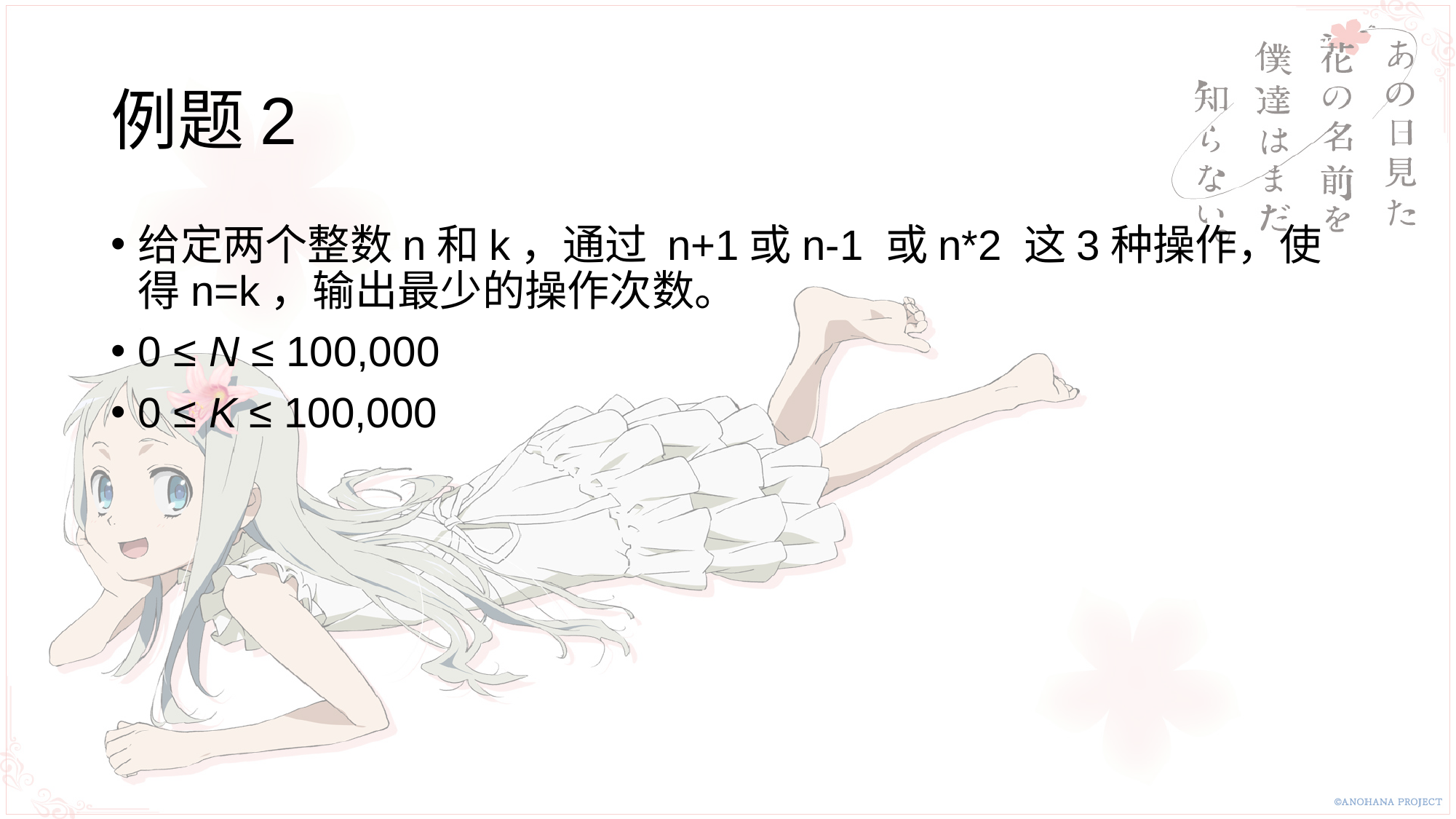

# 例题2
给定两个整数n和k，通过 n+1或n-1 或n*2 这3种操作，使得n=k，输出最少的操作次数。
0 ≤ N ≤ 100,000
0 ≤ K ≤ 100,000